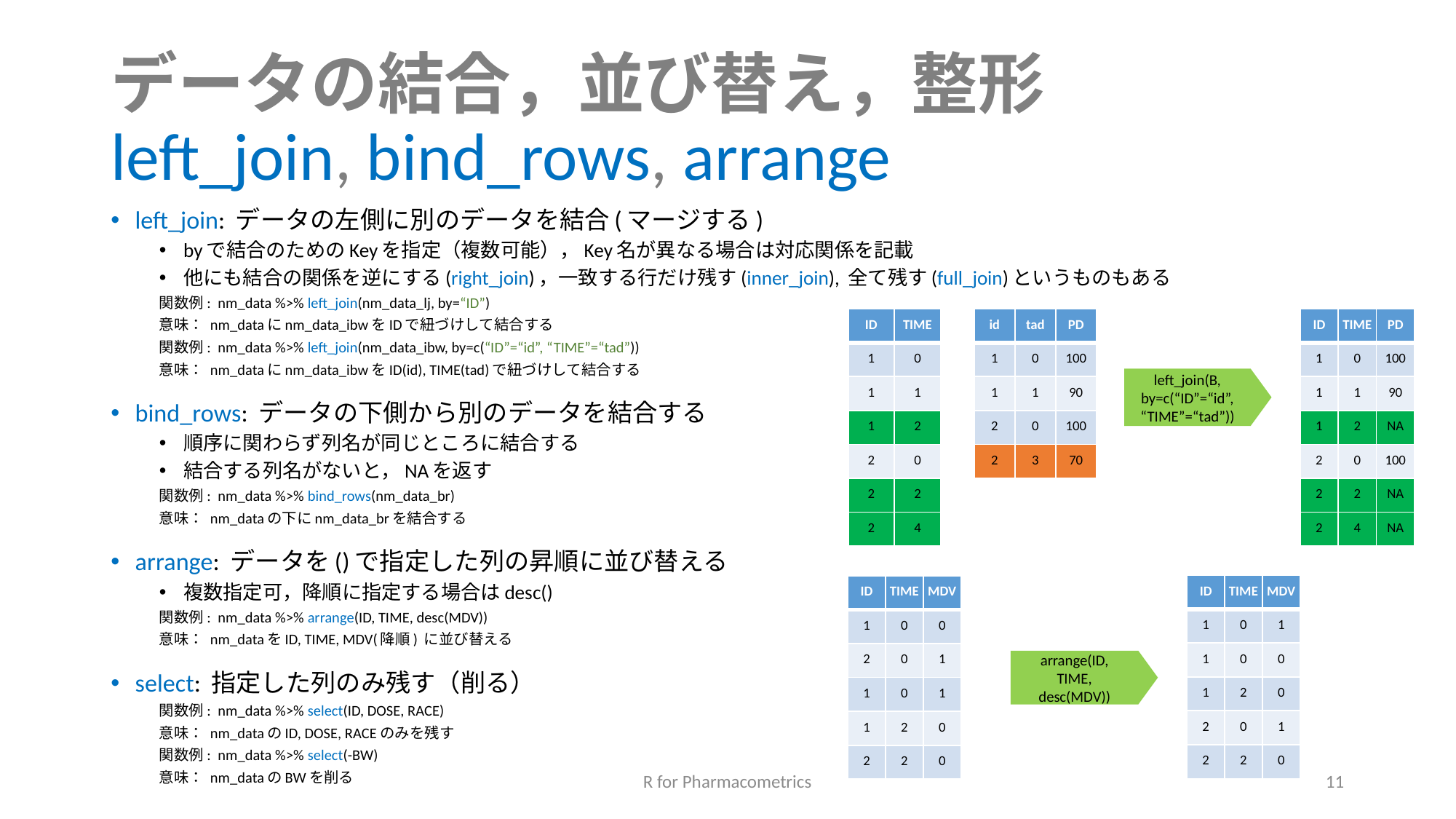

# データの結合，並び替え，整形 left_join, bind_rows, arrange
left_join: データの左側に別のデータを結合(マージする)
byで結合のためのKeyを指定（複数可能），Key名が異なる場合は対応関係を記載
他にも結合の関係を逆にする(right_join)，一致する行だけ残す(inner_join), 全て残す(full_join)というものもある
関数例:  nm_data %>% left_join(nm_data_lj, by=“ID”)
意味： nm_dataにnm_data_ibwをIDで紐づけして結合する
関数例:  nm_data %>% left_join(nm_data_ibw, by=c(“ID”=“id”, “TIME”=“tad”))
意味： nm_dataにnm_data_ibwをID(id), TIME(tad)で紐づけして結合する
bind_rows: データの下側から別のデータを結合する
順序に関わらず列名が同じところに結合する
結合する列名がないと，NAを返す
関数例:  nm_data %>% bind_rows(nm_data_br)
意味： nm_dataの下にnm_data_brを結合する
arrange: データを()で指定した列の昇順に並び替える
複数指定可，降順に指定する場合はdesc()
関数例:  nm_data %>% arrange(ID, TIME, desc(MDV))
意味： nm_dataをID, TIME, MDV(降順) に並び替える
select: 指定した列のみ残す（削る）
関数例:  nm_data %>% select(ID, DOSE, RACE)
意味： nm_dataのID, DOSE, RACEのみを残す
関数例:  nm_data %>% select(-BW)
意味： nm_dataのBWを削る
| ID | TIME |
| --- | --- |
| 1 | 0 |
| 1 | 1 |
| 1 | 2 |
| 2 | 0 |
| 2 | 2 |
| 2 | 4 |
| id | tad | PD |
| --- | --- | --- |
| 1 | 0 | 100 |
| 1 | 1 | 90 |
| 2 | 0 | 100 |
| 2 | 3 | 70 |
| ID | TIME | PD |
| --- | --- | --- |
| 1 | 0 | 100 |
| 1 | 1 | 90 |
| 1 | 2 | NA |
| 2 | 0 | 100 |
| 2 | 2 | NA |
| 2 | 4 | NA |
left_join(B, by=c(“ID”=“id”, “TIME”=“tad”))
| ID | TIME | MDV |
| --- | --- | --- |
| 1 | 0 | 1 |
| 1 | 0 | 0 |
| 1 | 2 | 0 |
| 2 | 0 | 1 |
| 2 | 2 | 0 |
| ID | TIME | MDV |
| --- | --- | --- |
| 1 | 0 | 0 |
| 2 | 0 | 1 |
| 1 | 0 | 1 |
| 1 | 2 | 0 |
| 2 | 2 | 0 |
arrange(ID, TIME, desc(MDV))
R for Pharmacometrics
11